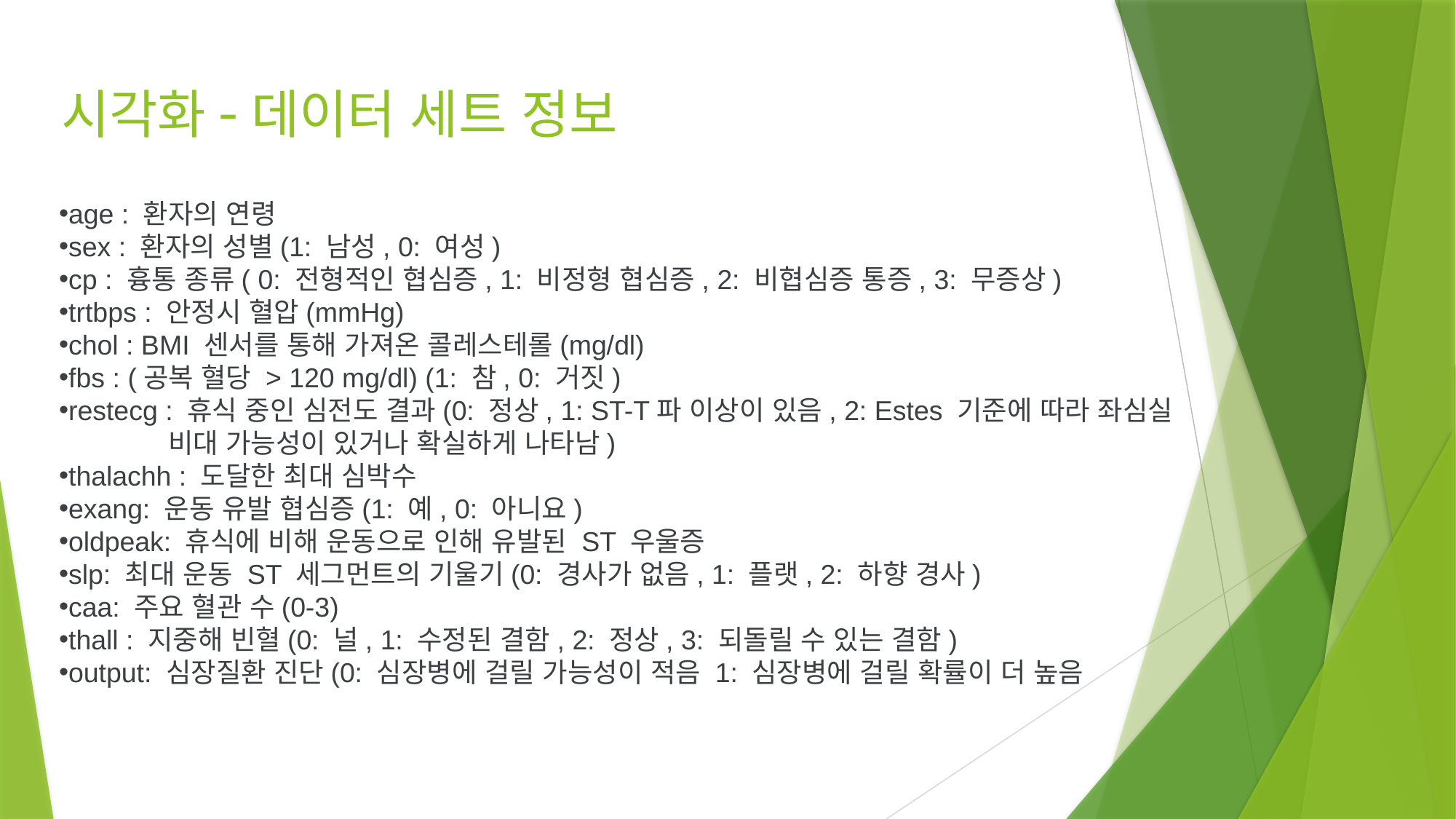

# 시각화-데이터 세트 정보
age : 환자의 연령
sex : 환자의 성별(1: 남성, 0: 여성)
cp : 흉통 종류( 0: 전형적인 협심증, 1: 비정형 협심증, 2: 비협심증 통증, 3: 무증상)
trtbps : 안정시 혈압(mmHg)
chol : BMI 센서를 통해 가져온 콜레스테롤(mg/dl)
fbs : (공복 혈당 > 120 mg/dl) (1: 참, 0: 거짓)
restecg : 휴식 중인 심전도 결과(0: 정상, 1: ST-T파 이상이 있음, 2: Estes 기준에 따라 좌심실
	비대 가능성이 있거나 확실하게 나타남)
thalachh : 도달한 최대 심박수
exang: 운동 유발 협심증(1: 예, 0: 아니요)
oldpeak: 휴식에 비해 운동으로 인해 유발된 ST 우울증
slp: 최대 운동 ST 세그먼트의 기울기(0: 경사가 없음, 1: 플랫, 2: 하향 경사)
caa: 주요 혈관 수(0-3)
thall : 지중해 빈혈(0: 널, 1: 수정된 결함, 2: 정상, 3: 되돌릴 수 있는 결함)
output: 심장질환 진단(0: 심장병에 걸릴 가능성이 적음 1: 심장병에 걸릴 확률이 더 높음